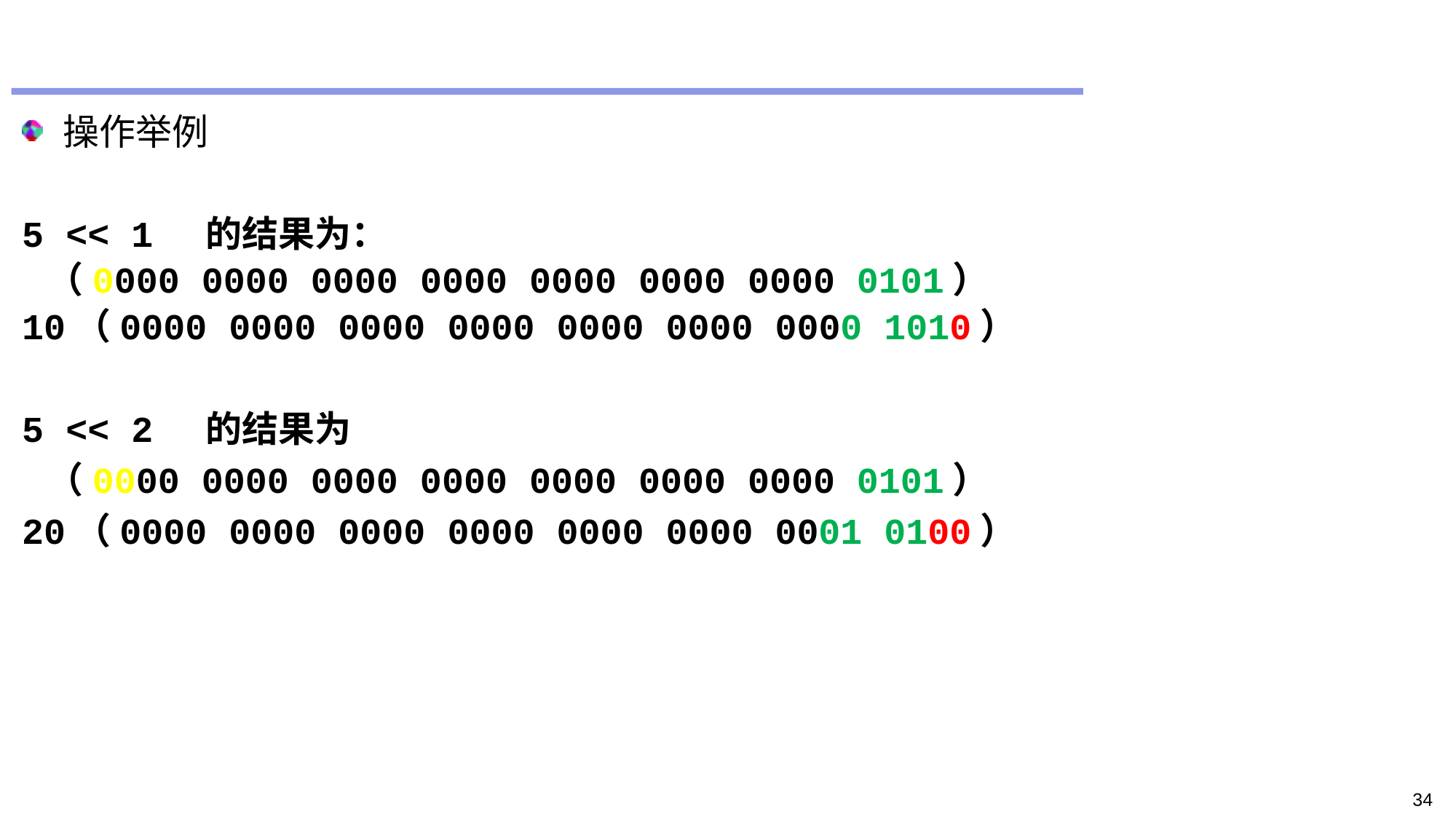

#
操作举例

5 << 1  的结果为：
  （0000 0000 0000 0000 0000 0000 0000 0101）
10（0000 0000 0000 0000 0000 0000 0000 1010）

5 << 2  的结果为
  （0000 0000 0000 0000 0000 0000 0000 0101）
20（0000 0000 0000 0000 0000 0000 0001 0100）

34